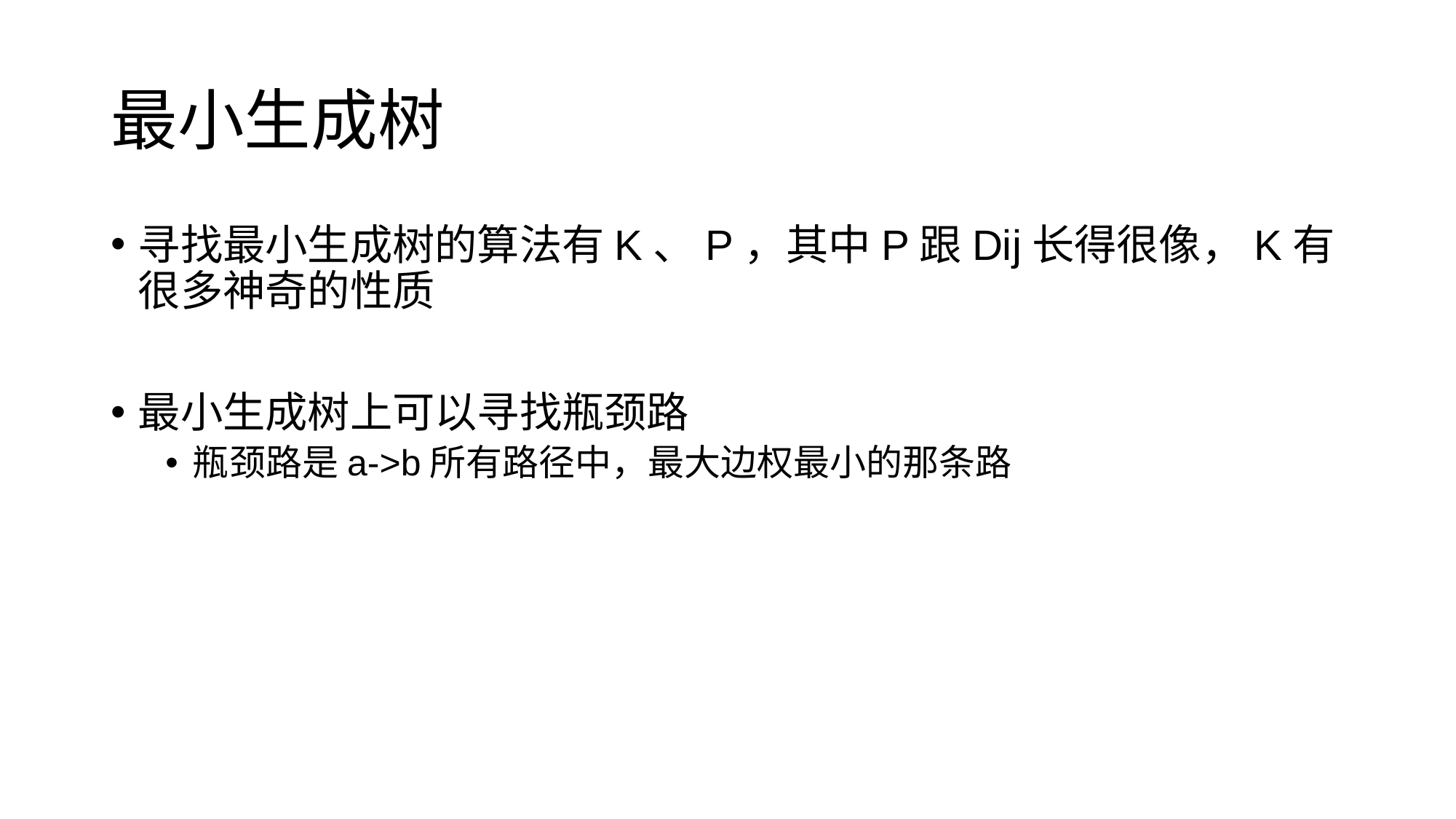

# 最小生成树
寻找最小生成树的算法有K、P，其中P跟Dij长得很像，K有很多神奇的性质

最小生成树上可以寻找瓶颈路
瓶颈路是a->b所有路径中，最大边权最小的那条路